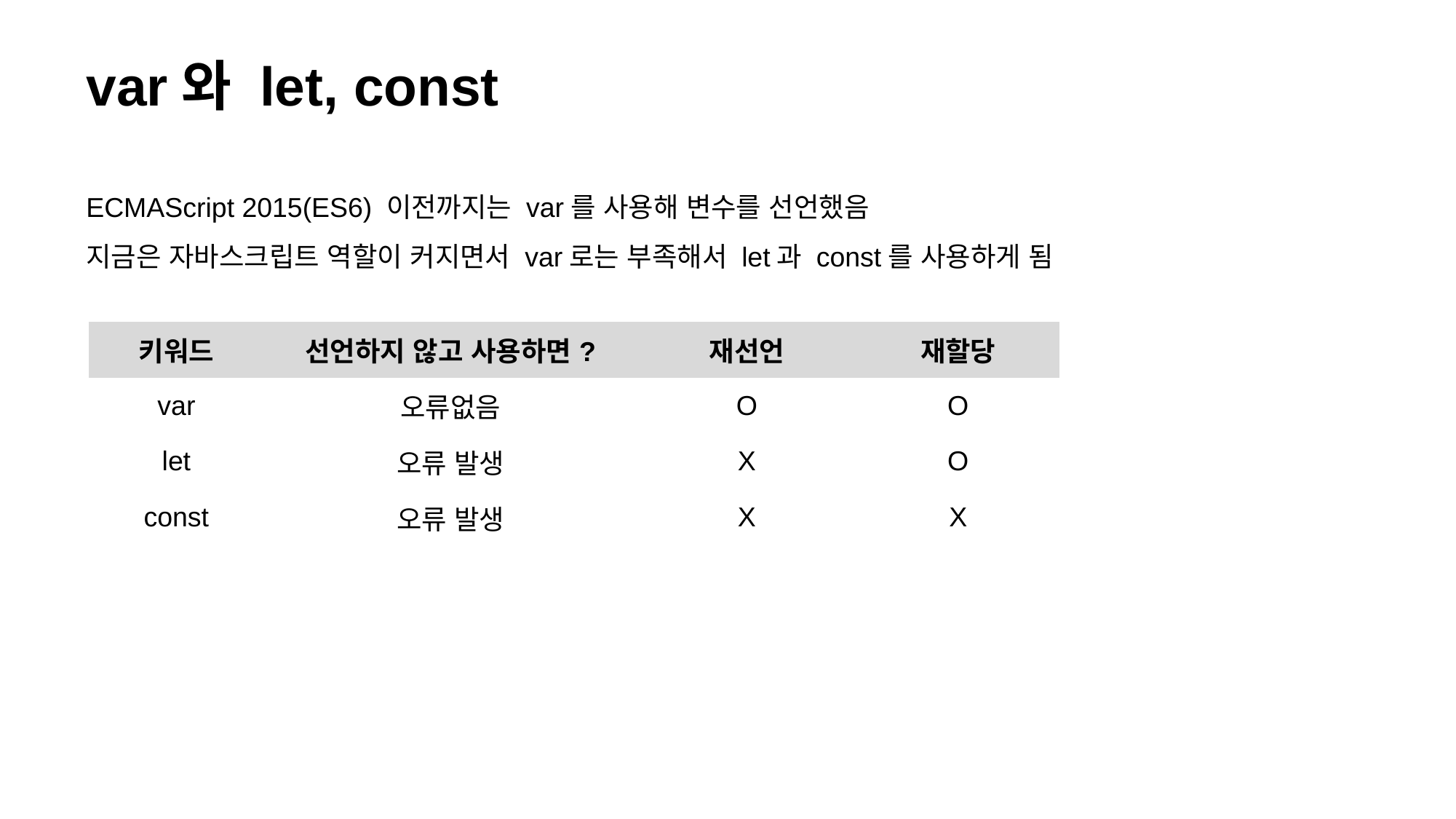

# var와 let, const
ECMAScript 2015(ES6) 이전까지는 var를 사용해 변수를 선언했음
지금은 자바스크립트 역할이 커지면서 var로는 부족해서 let과 const를 사용하게 됨
| 키워드 | 선언하지 않고 사용하면? | 재선언 | 재할당 |
| --- | --- | --- | --- |
| var | 오류없음 | O | O |
| let | 오류 발생 | X | O |
| const | 오류 발생 | X | X |